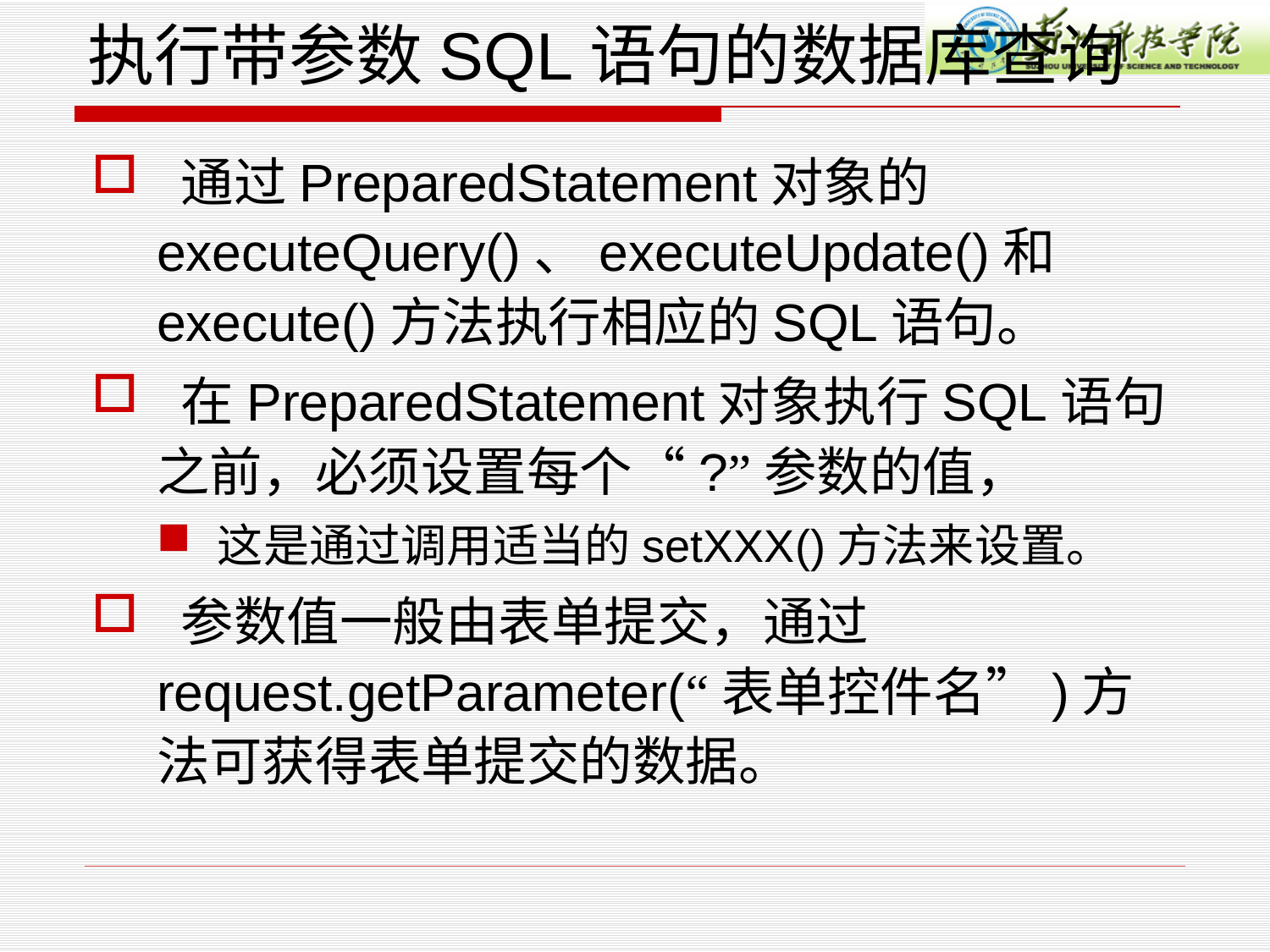

# 执行带参数SQL语句的数据库查询
 通过PreparedStatement对象的executeQuery()、executeUpdate()和execute()方法执行相应的SQL语句。
 在PreparedStatement对象执行SQL语句之前，必须设置每个“?”参数的值，
这是通过调用适当的setXXX()方法来设置。
 参数值一般由表单提交，通过request.getParameter(“表单控件名”)方法可获得表单提交的数据。